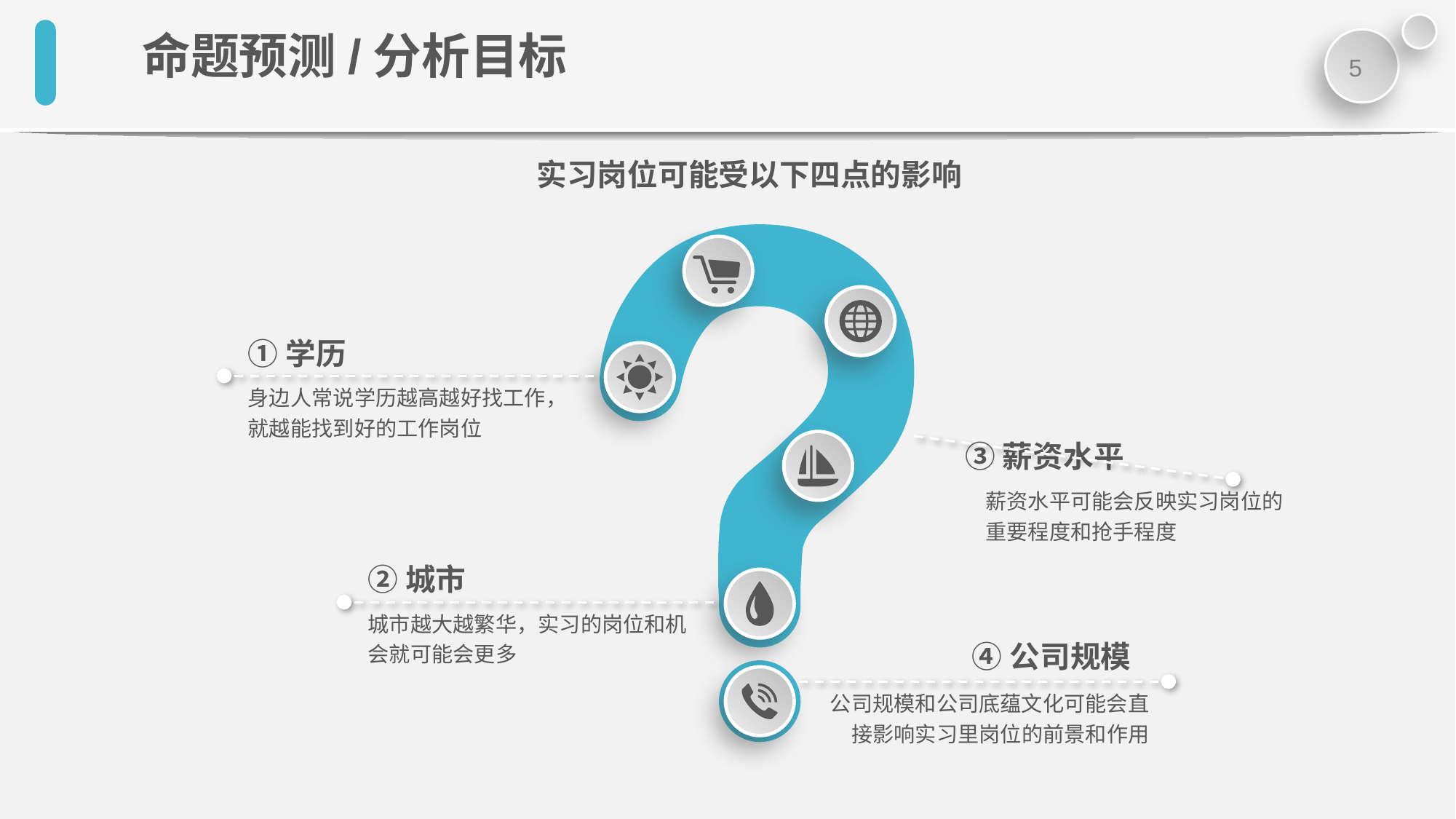

命题预测/分析目标
实习岗位可能受以下四点的影响

①学历

身边人常说学历越高越好找工作，就越能找到好的工作岗位

③薪资水平
薪资水平可能会反映实习岗位的重要程度和抢手程度
②城市

城市越大越繁华，实习的岗位和机会就可能会更多
④公司规模

公司规模和公司底蕴文化可能会直接影响实习里岗位的前景和作用